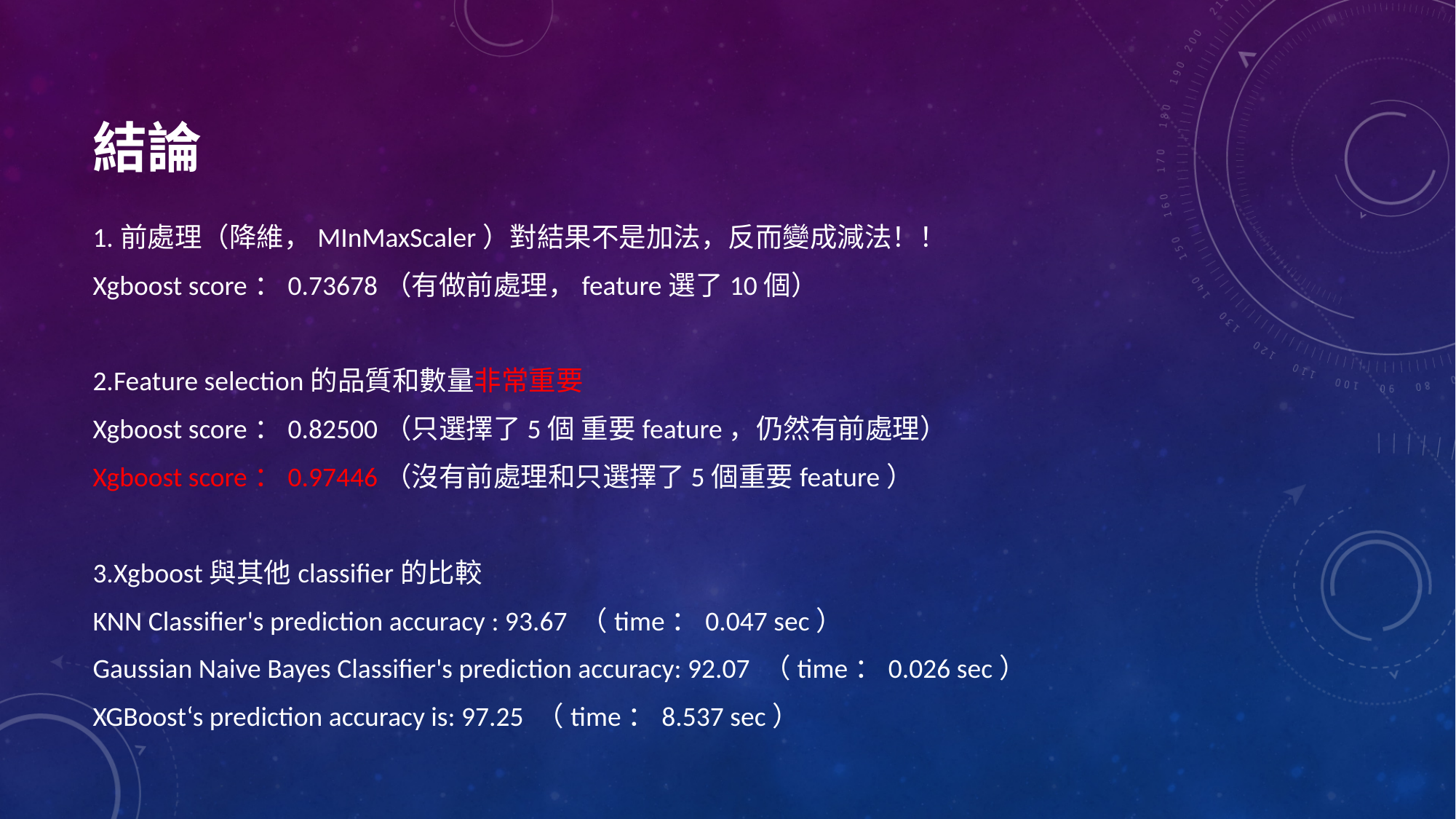

# 結論
1.前處理（降維，MInMaxScaler）對結果不是加法，反而變成減法！！
Xgboost score：0.73678（有做前處理，feature選了10個）

2.Feature selection的品質和數量非常重要
Xgboost score：0.82500（只選擇了5個 重要feature，仍然有前處理）
Xgboost score：0.97446（沒有前處理和只選擇了5個重要feature）

3.Xgboost與其他classifier的比較
KNN Classifier's prediction accuracy : 93.67 （time：0.047 sec）
Gaussian Naive Bayes Classifier's prediction accuracy: 92.07 （time：0.026 sec）
XGBoost‘s prediction accuracy is: 97.25 （time：8.537 sec）